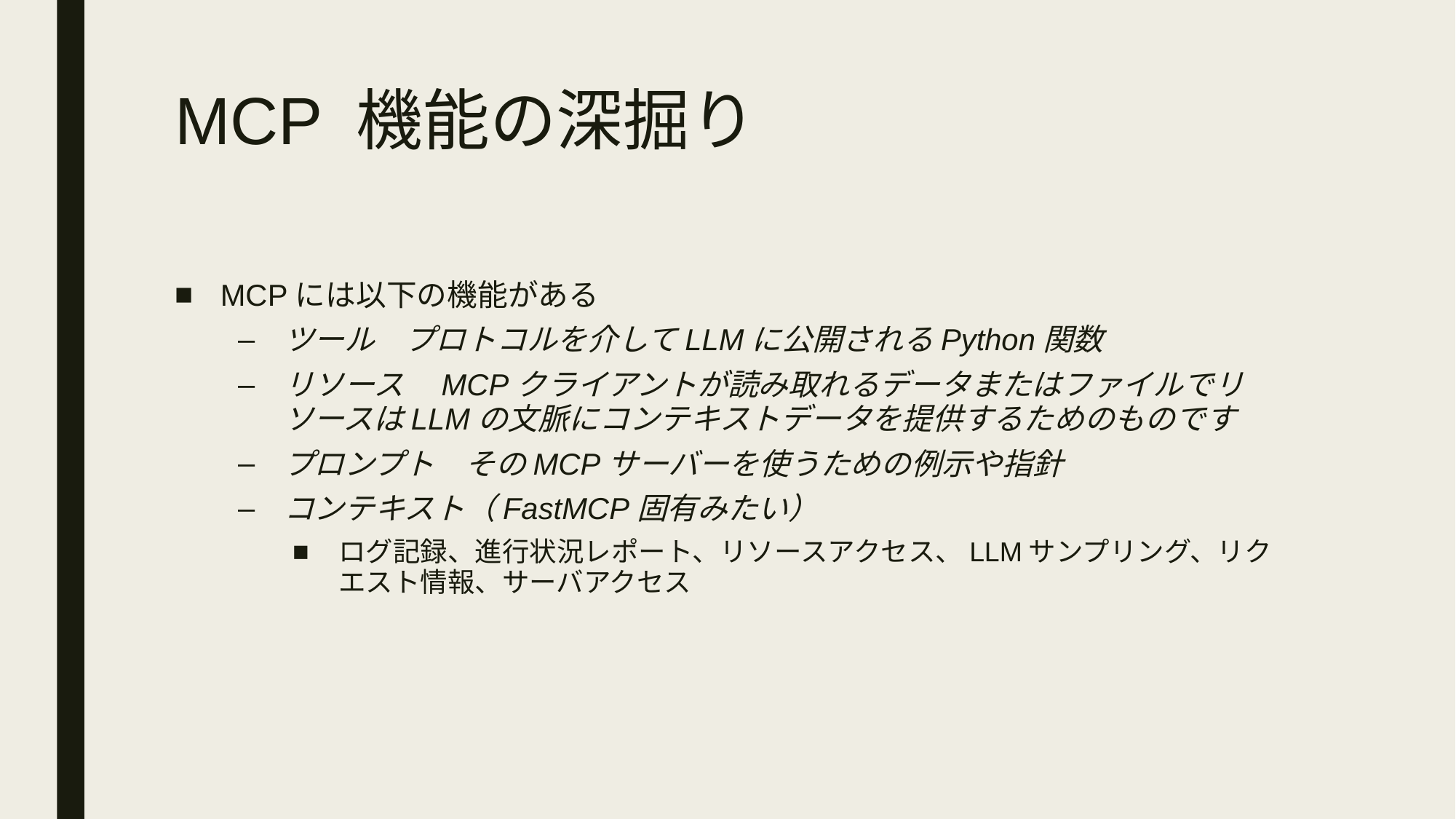

# MCP 機能の深掘り
MCPには以下の機能がある
ツール　プロトコルを介してLLMに公開されるPython関数
リソース　MCPクライアントが読み取れるデータまたはファイルでリソースはLLMの文脈にコンテキストデータを提供するためのものです
プロンプト　そのMCPサーバーを使うための例示や指針
コンテキスト（FastMCP固有みたい）
ログ記録、進行状況レポート、リソースアクセス、LLMサンプリング、リクエスト情報、サーバアクセス